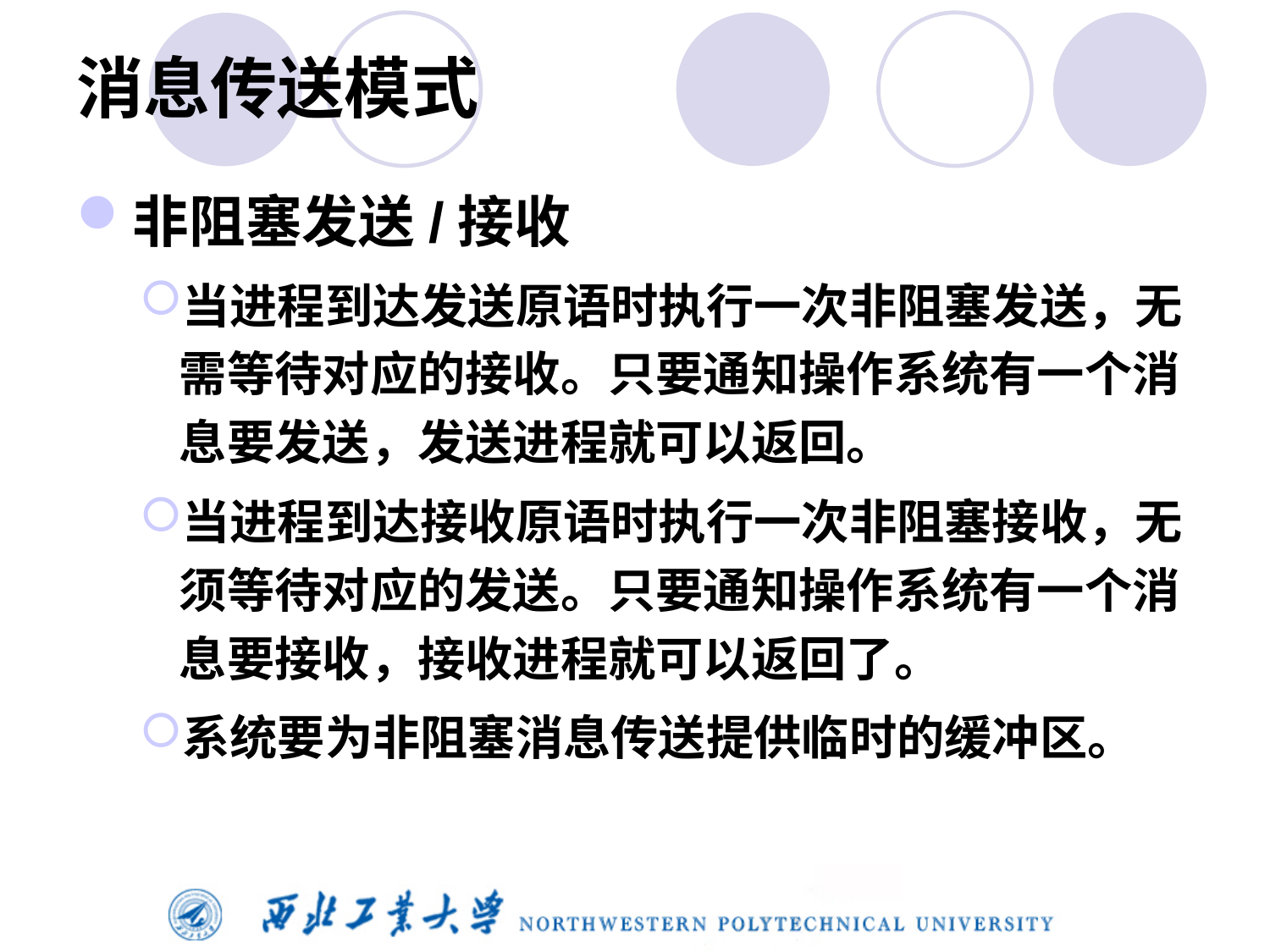

# 消息传送模式
非阻塞发送/接收
当进程到达发送原语时执行一次非阻塞发送，无需等待对应的接收。只要通知操作系统有一个消息要发送，发送进程就可以返回。
当进程到达接收原语时执行一次非阻塞接收，无须等待对应的发送。只要通知操作系统有一个消息要接收，接收进程就可以返回了。
系统要为非阻塞消息传送提供临时的缓冲区。